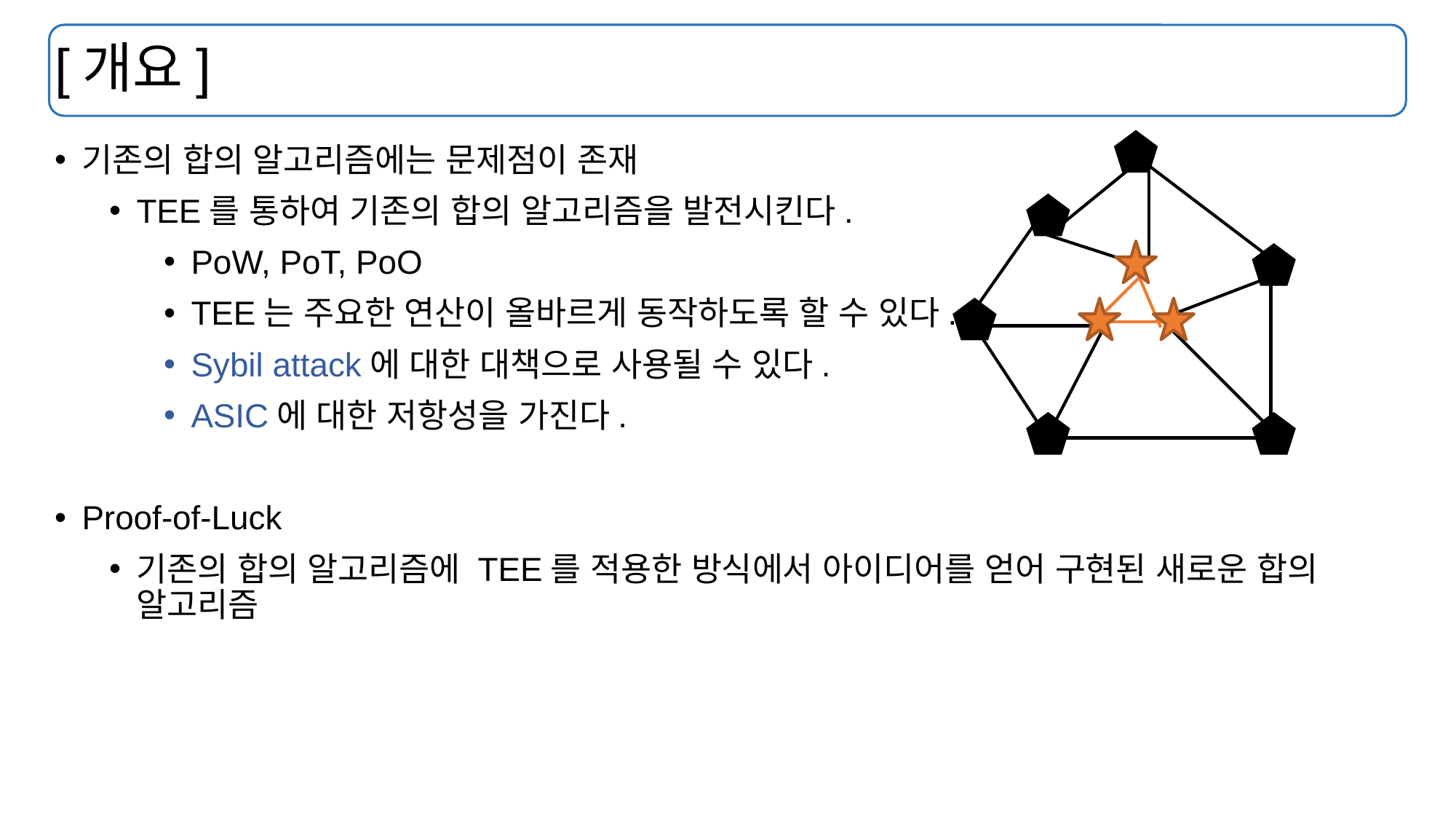

# [개요]

기존의 합의 알고리즘에는 문제점이 존재
TEE를 통하여 기존의 합의 알고리즘을 발전시킨다.
PoW, PoT, PoO
TEE는 주요한 연산이 올바르게 동작하도록 할 수 있다.
Sybil attack에 대한 대책으로 사용될 수 있다.
ASIC에 대한 저항성을 가진다.

Proof-of-Luck
기존의 합의 알고리즘에 TEE를 적용한 방식에서 아이디어를 얻어 구현된 새로운 합의 알고리즘

3